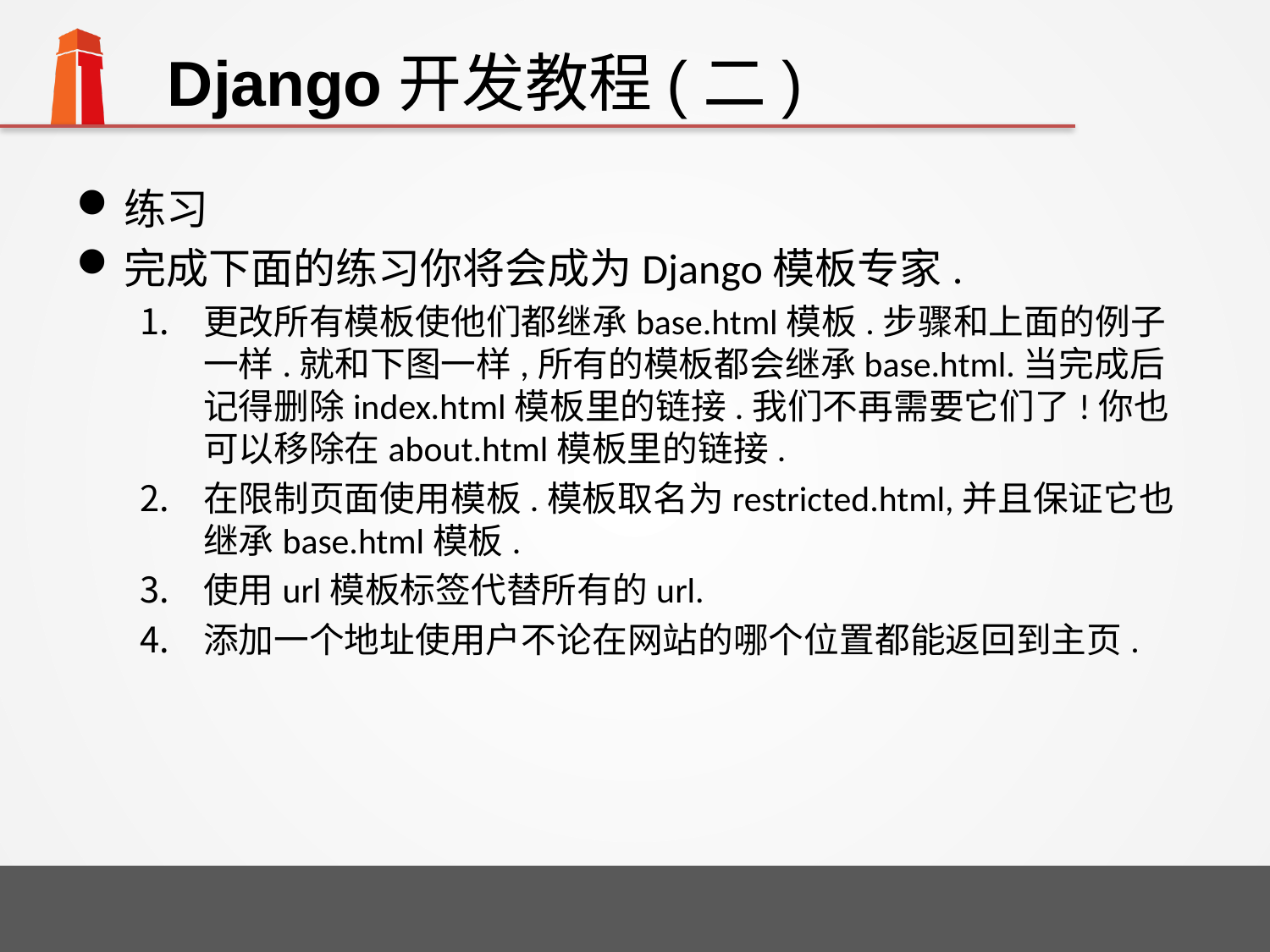

# Django开发教程(二)
练习
完成下面的练习你将会成为Django模板专家.
更改所有模板使他们都继承base.html模板.步骤和上面的例子一样.就和下图一样,所有的模板都会继承base.html.当完成后记得删除index.html模板里的链接.我们不再需要它们了!你也可以移除在about.html模板里的链接.
在限制页面使用模板.模板取名为restricted.html,并且保证它也继承base.html模板.
使用url模板标签代替所有的url.
添加一个地址使用户不论在网站的哪个位置都能返回到主页.